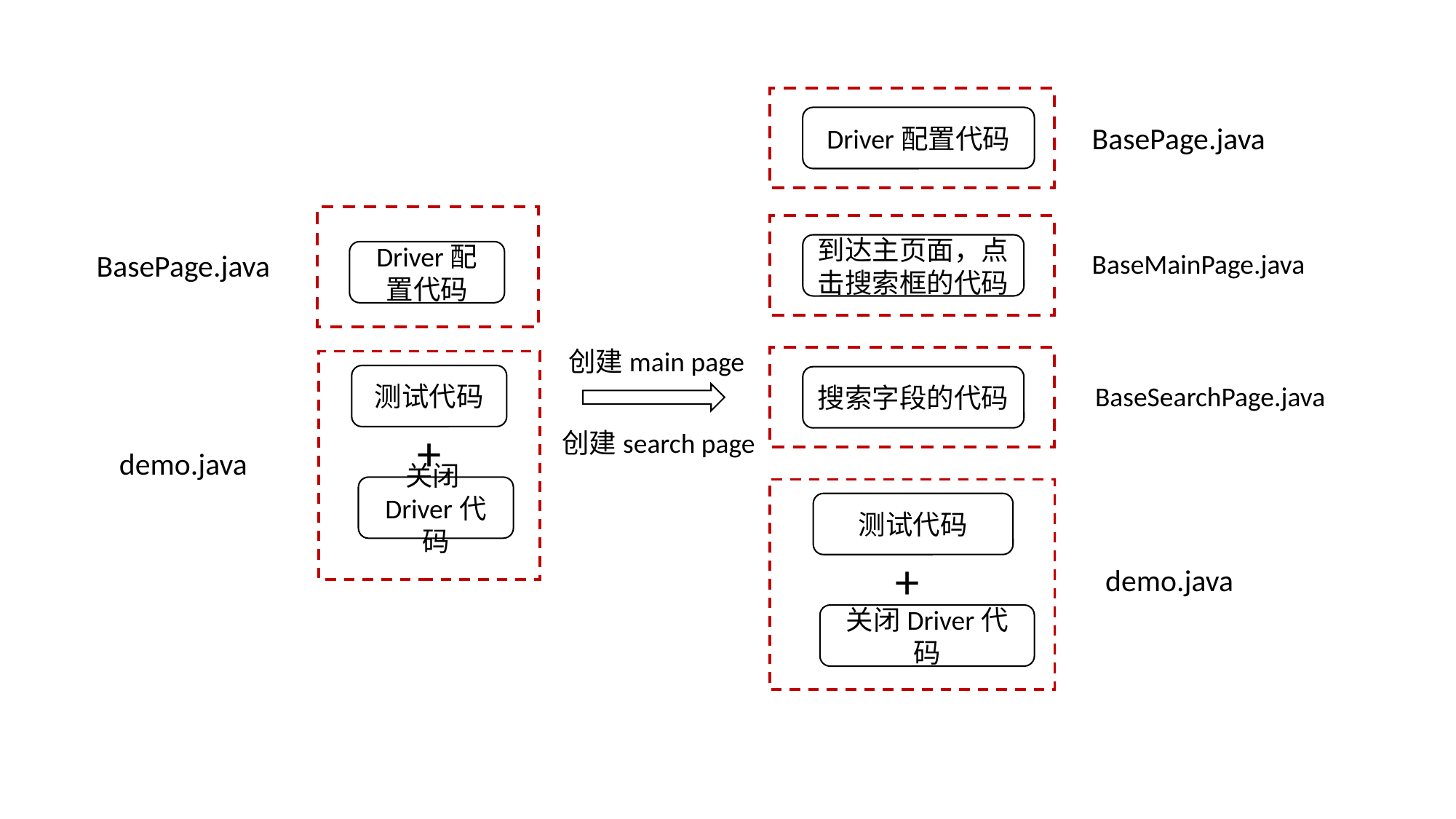

Driver配置代码
BasePage.java

到达主页面，点击搜索框的代码
BasePage.java
Driver配置代码
BaseMainPage.java
创建main page

测试代码
搜索字段的代码
BaseSearchPage.java

+
创建search page
demo.java
关闭Driver代码

测试代码
+
demo.java
关闭Driver代码